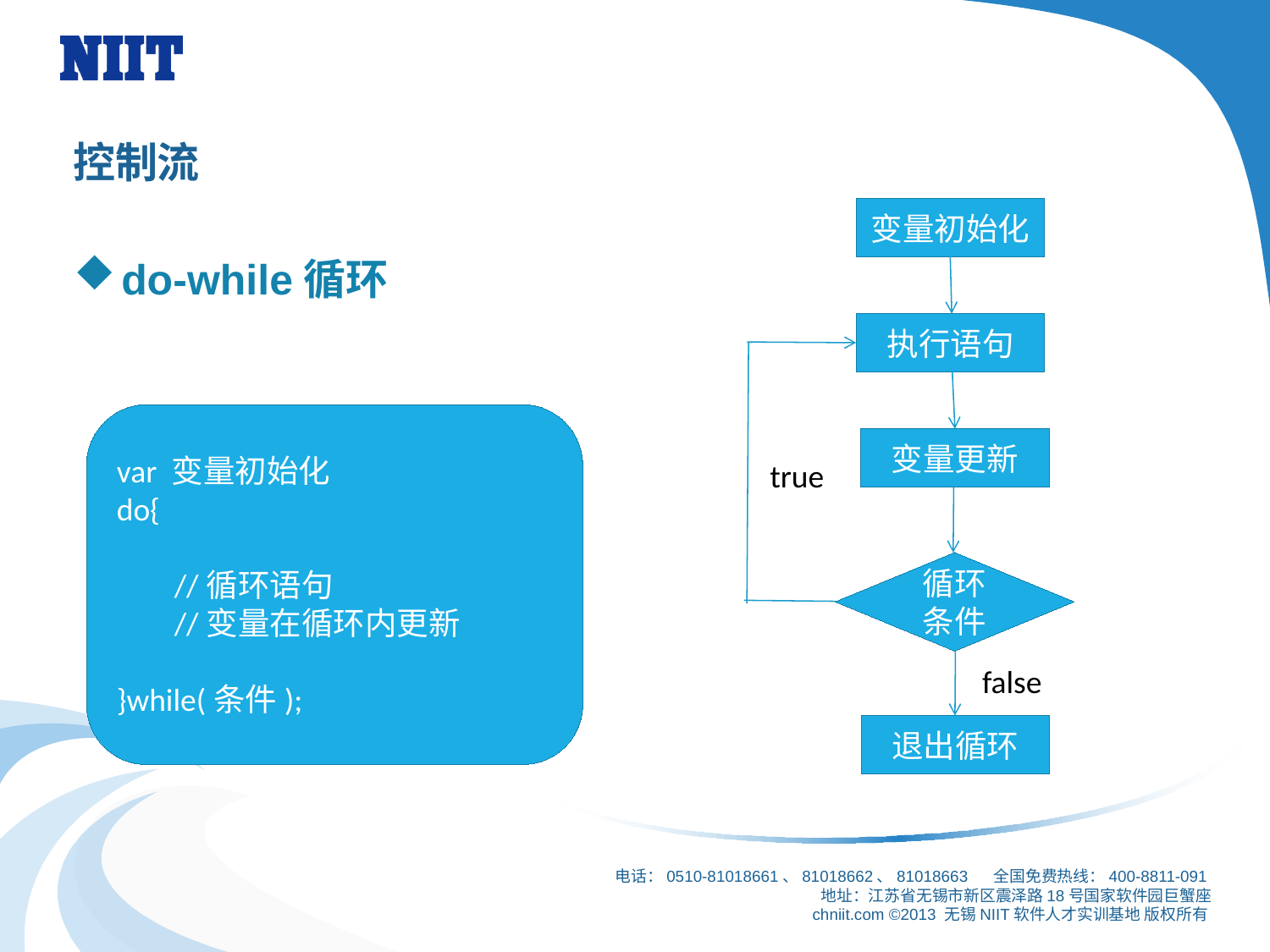

# 控制流
变量初始化
do-while循环
执行语句
var 变量初始化
do{

        //循环语句
        //变量在循环内更新

}while(条件);
变量更新
true
循环条件
false
退出循环